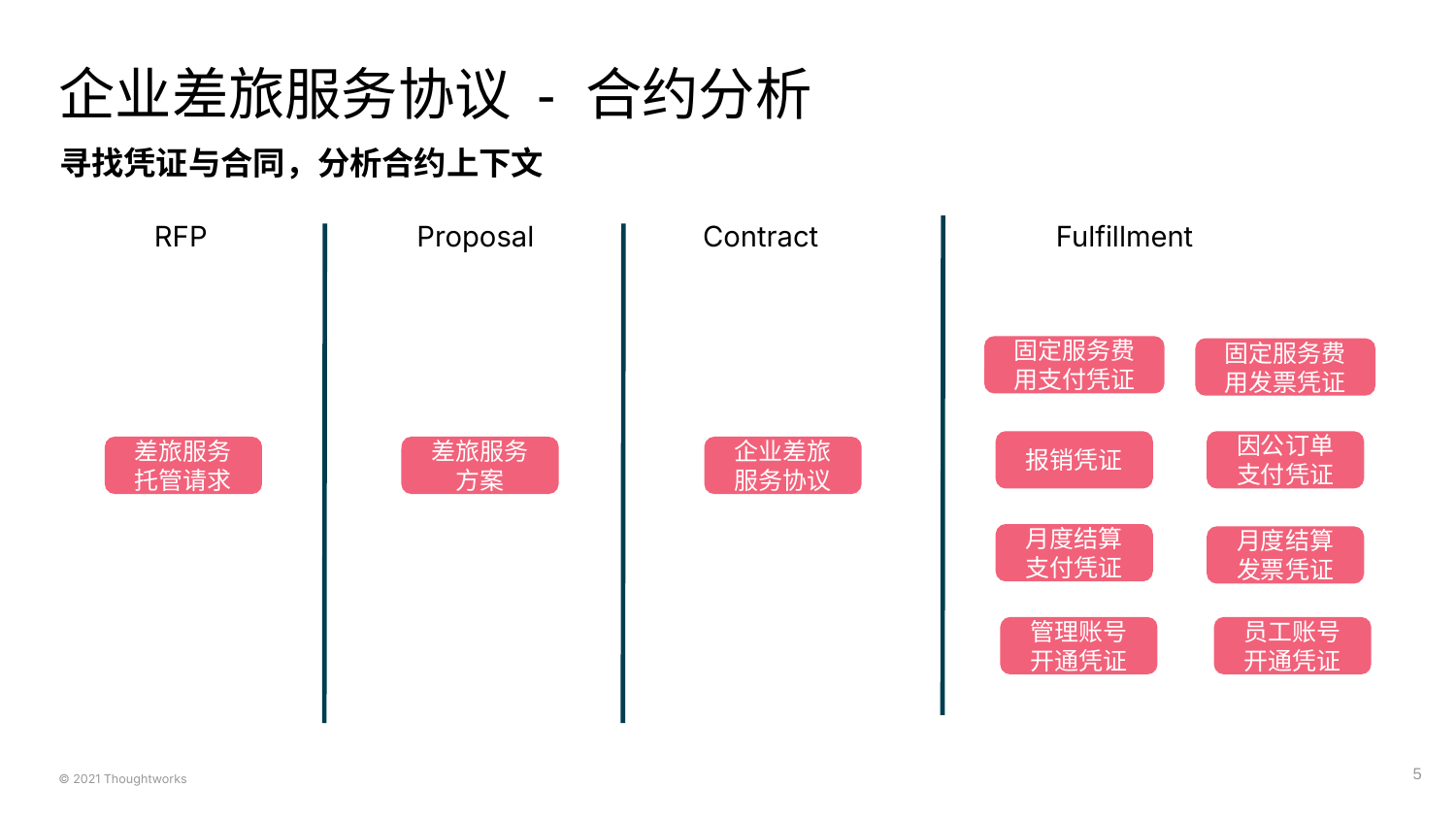

# 企业差旅服务协议 - 合约分析
寻找凭证与合同，分析合约上下文
RFP
Proposal
Contract
Fulfillment
固定服务费用支付凭证
固定服务费用发票凭证
报销凭证
因公订单支付凭证
差旅服务托管请求
差旅服务方案
企业差旅服务协议
月度结算支付凭证
月度结算发票凭证
管理账号开通凭证
员工账号开通凭证
5